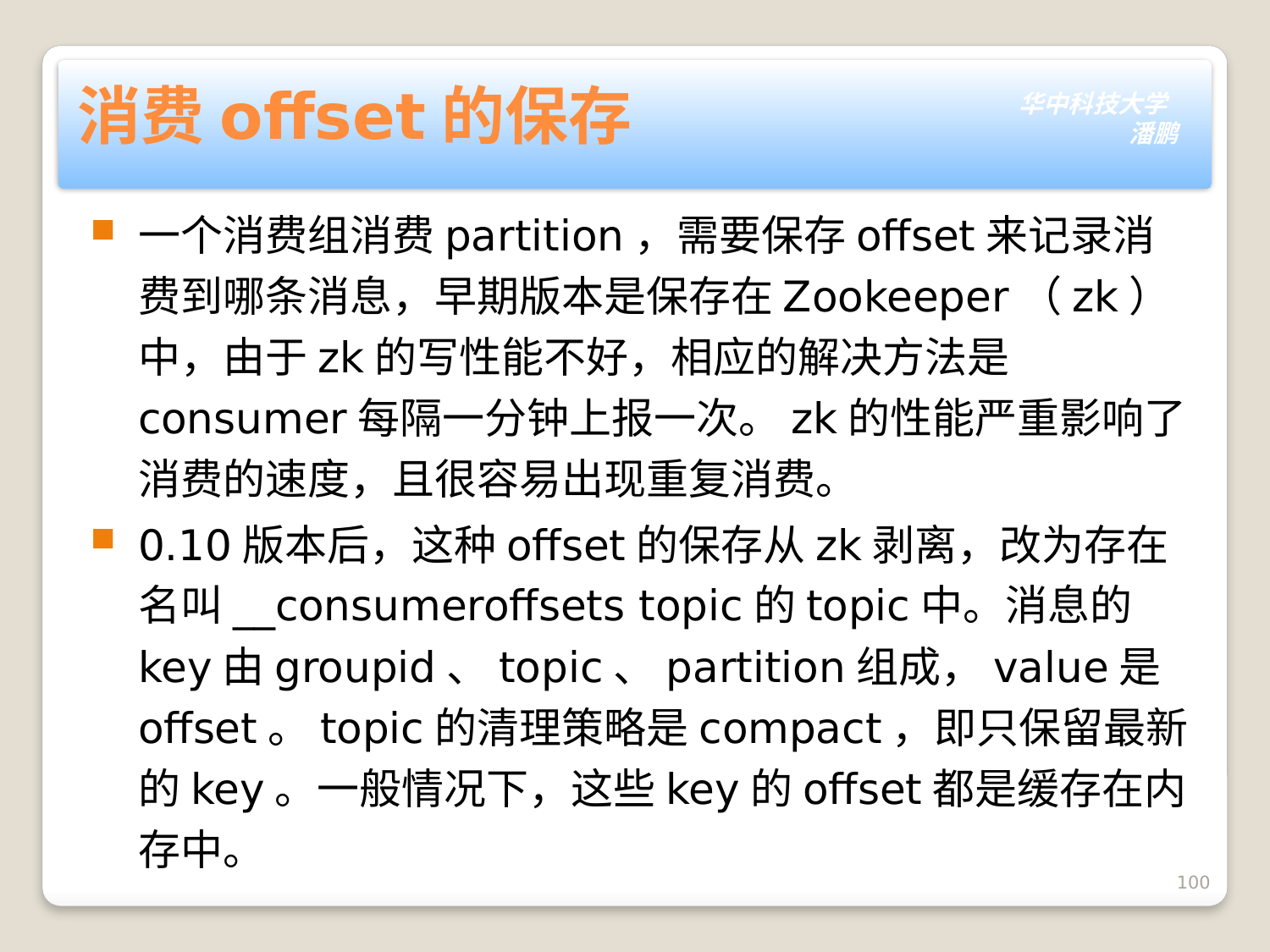

# 消费offset的保存
一个消费组消费partition，需要保存offset来记录消费到哪条消息，早期版本是保存在Zookeeper（zk）中，由于zk的写性能不好，相应的解决方法是consumer每隔一分钟上报一次。zk的性能严重影响了消费的速度，且很容易出现重复消费。
0.10版本后，这种offset的保存从zk剥离，改为存在名叫__consumeroffsets topic的topic中。消息的key由groupid、topic、partition组成，value是offset。topic的清理策略是compact，即只保留最新的key。一般情况下，这些key的offset都是缓存在内存中。
100